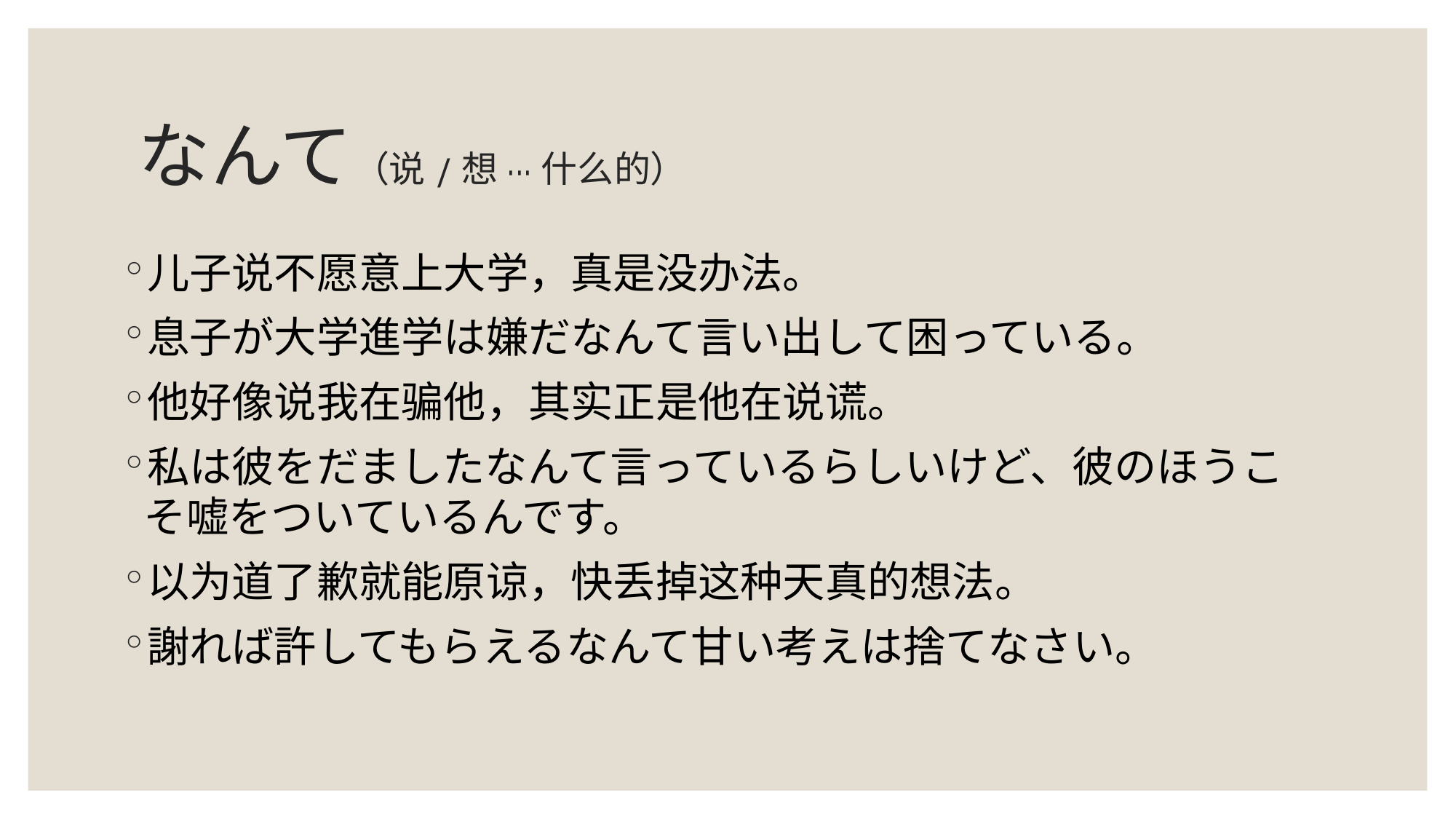

# なんて（说/想···什么的）
儿子说不愿意上大学，真是没办法。
息子が大学進学は嫌だなんて言い出して困っている。
他好像说我在骗他，其实正是他在说谎。
私は彼をだましたなんて言っているらしいけど、彼のほうこそ嘘をついているんです。
以为道了歉就能原谅，快丢掉这种天真的想法。
謝れば許してもらえるなんて甘い考えは捨てなさい。